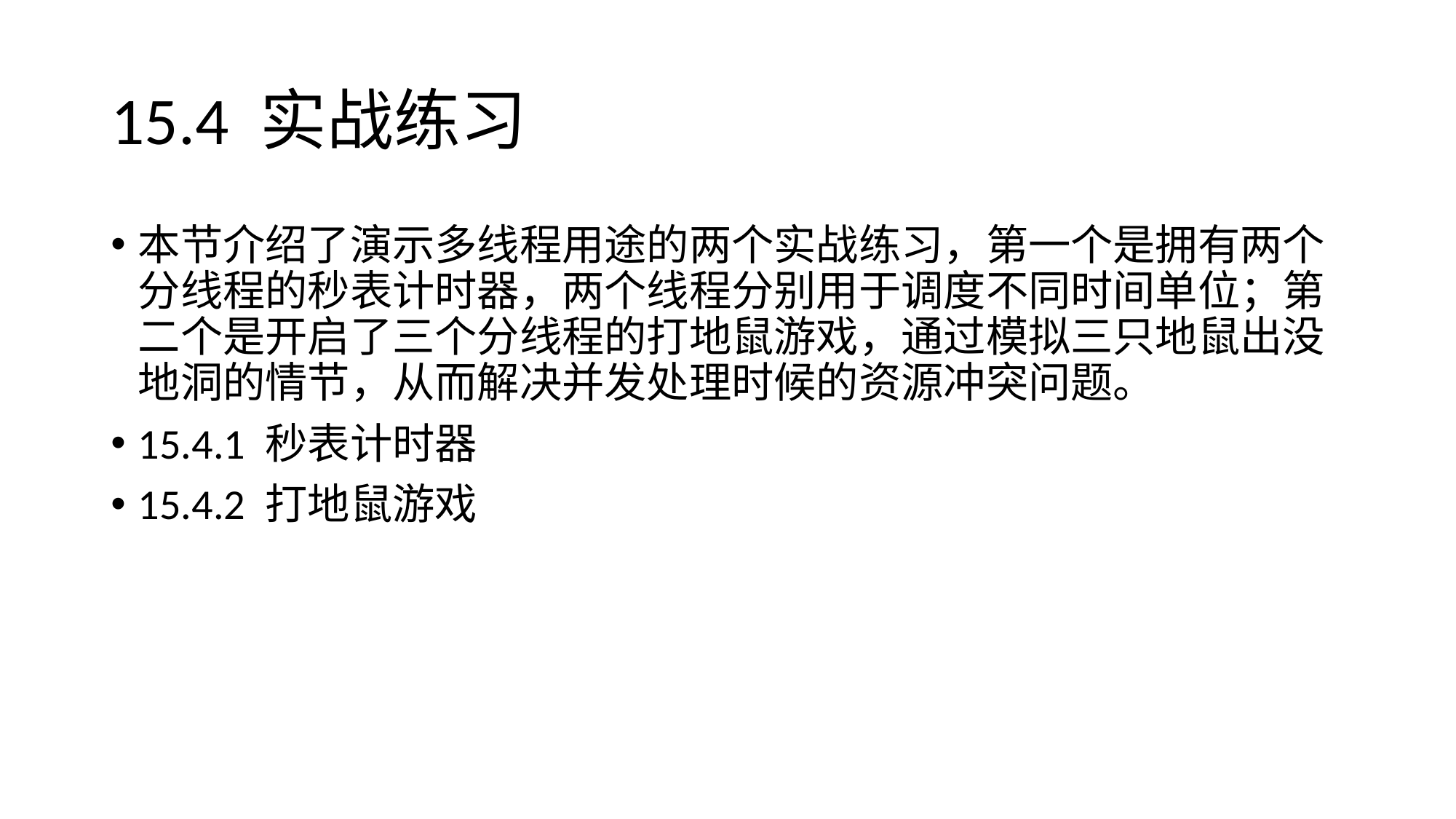

# 15.4 实战练习
本节介绍了演示多线程用途的两个实战练习，第一个是拥有两个分线程的秒表计时器，两个线程分别用于调度不同时间单位；第二个是开启了三个分线程的打地鼠游戏，通过模拟三只地鼠出没地洞的情节，从而解决并发处理时候的资源冲突问题。
15.4.1 秒表计时器
15.4.2 打地鼠游戏